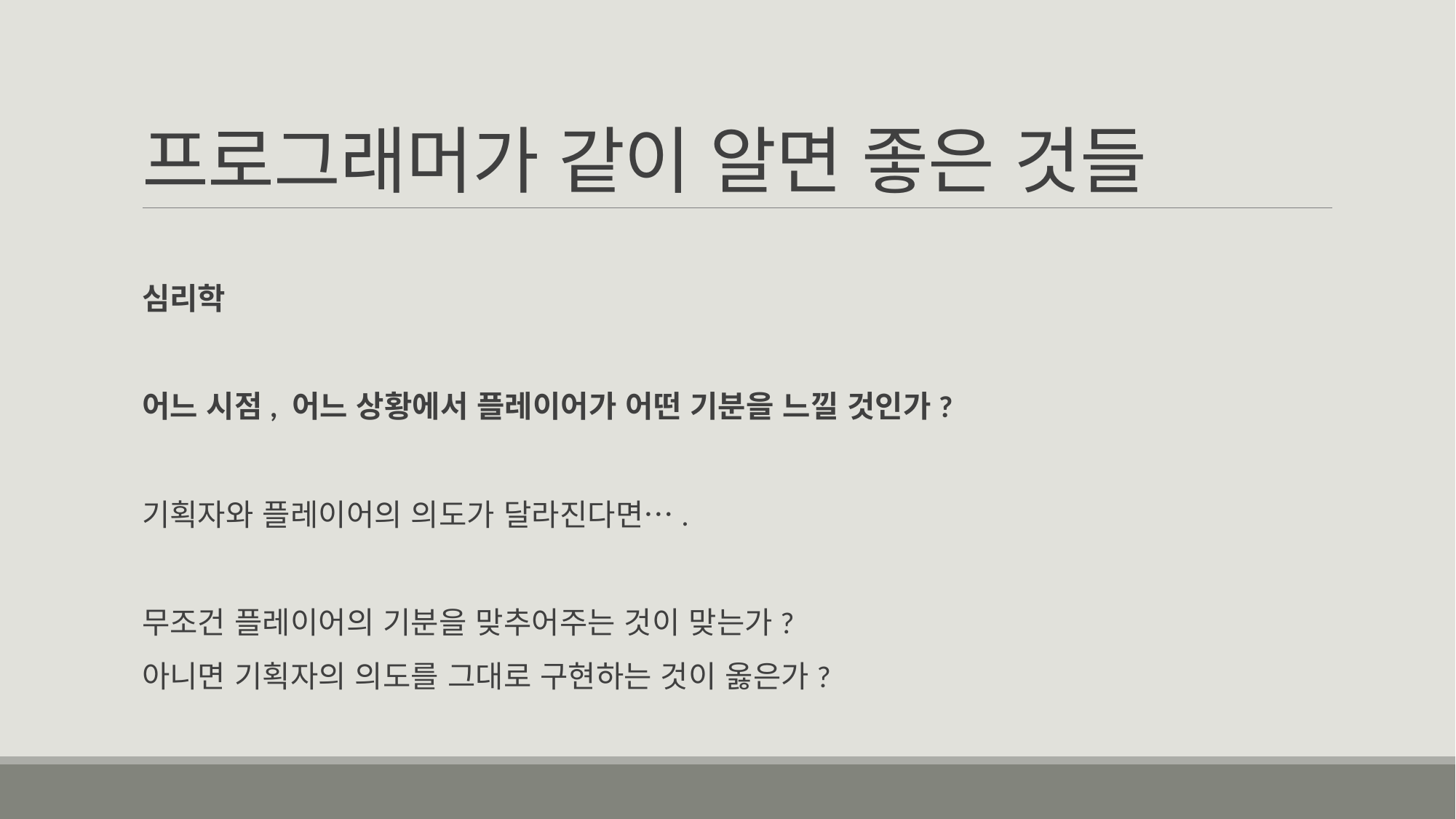

# 프로그래머가 같이 알면 좋은 것들

심리학

어느 시점, 어느 상황에서 플레이어가 어떤 기분을 느낄 것인가?

기획자와 플레이어의 의도가 달라진다면….

무조건 플레이어의 기분을 맞추어주는 것이 맞는가?
아니면 기획자의 의도를 그대로 구현하는 것이 옳은가?